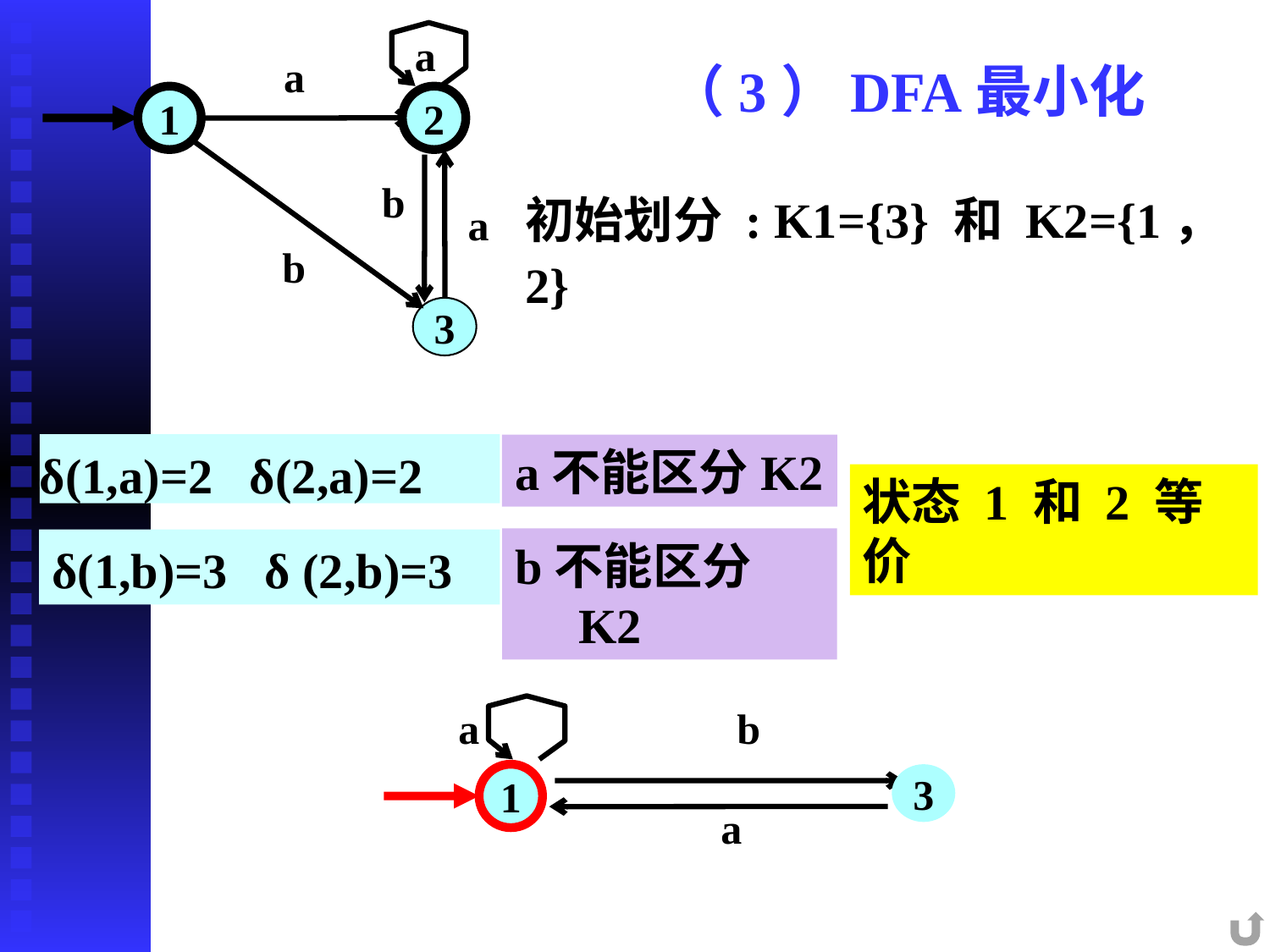

a
a
1
2

b
a
b
3
（3）DFA最小化
初始划分 : K1={3} 和 K2={1，2}
δ(1,a)=2   δ(2,a)=2
a不能区分K2
状态 1 和 2 等价
b不能区分K2
δ(1,b)=3   δ (2,b)=3
a

b

1
3

a

2020/10/7
51